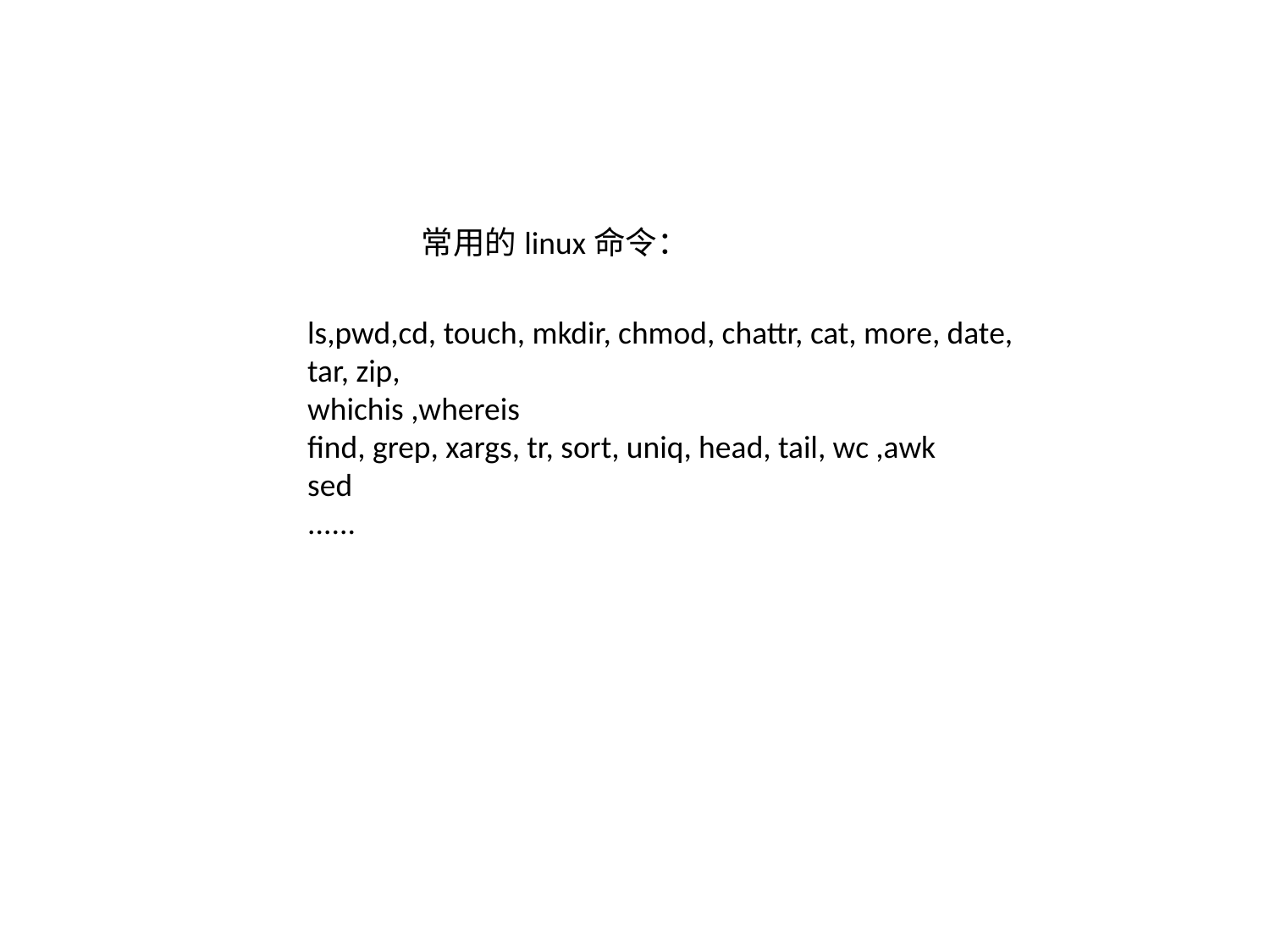

常用的linux命令：
ls,pwd,cd, touch, mkdir, chmod, chattr, cat, more, date,
tar, zip,
whichis ,whereis
find, grep, xargs, tr, sort, uniq, head, tail, wc ,awk
sed
......